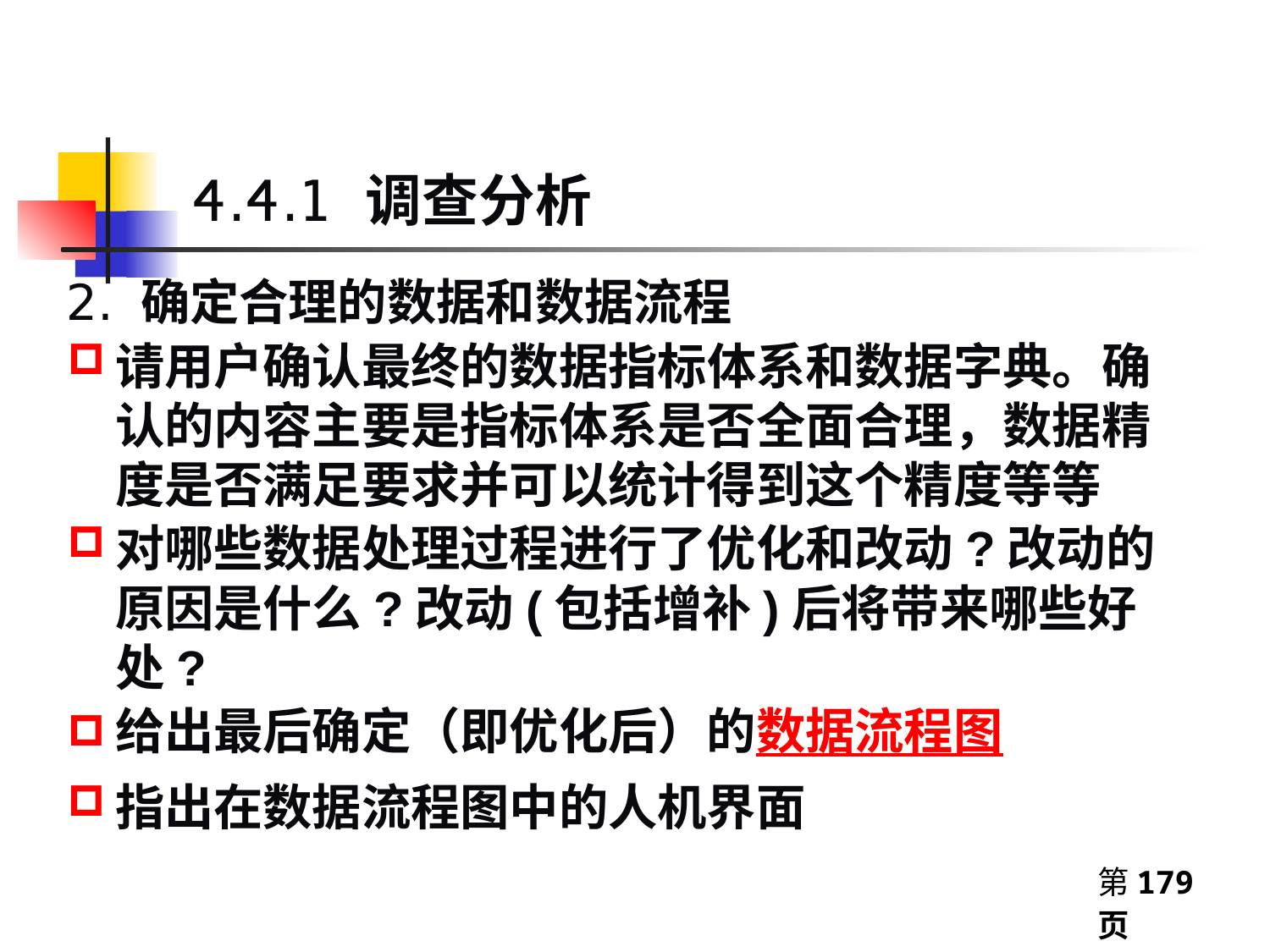

4.4.1 调查分析
2. 确定合理的数据和数据流程
请用户确认最终的数据指标体系和数据字典。确认的内容主要是指标体系是否全面合理，数据精度是否满足要求并可以统计得到这个精度等等
对哪些数据处理过程进行了优化和改动?改动的原因是什么?改动(包括增补)后将带来哪些好处?
给出最后确定（即优化后）的数据流程图
指出在数据流程图中的人机界面